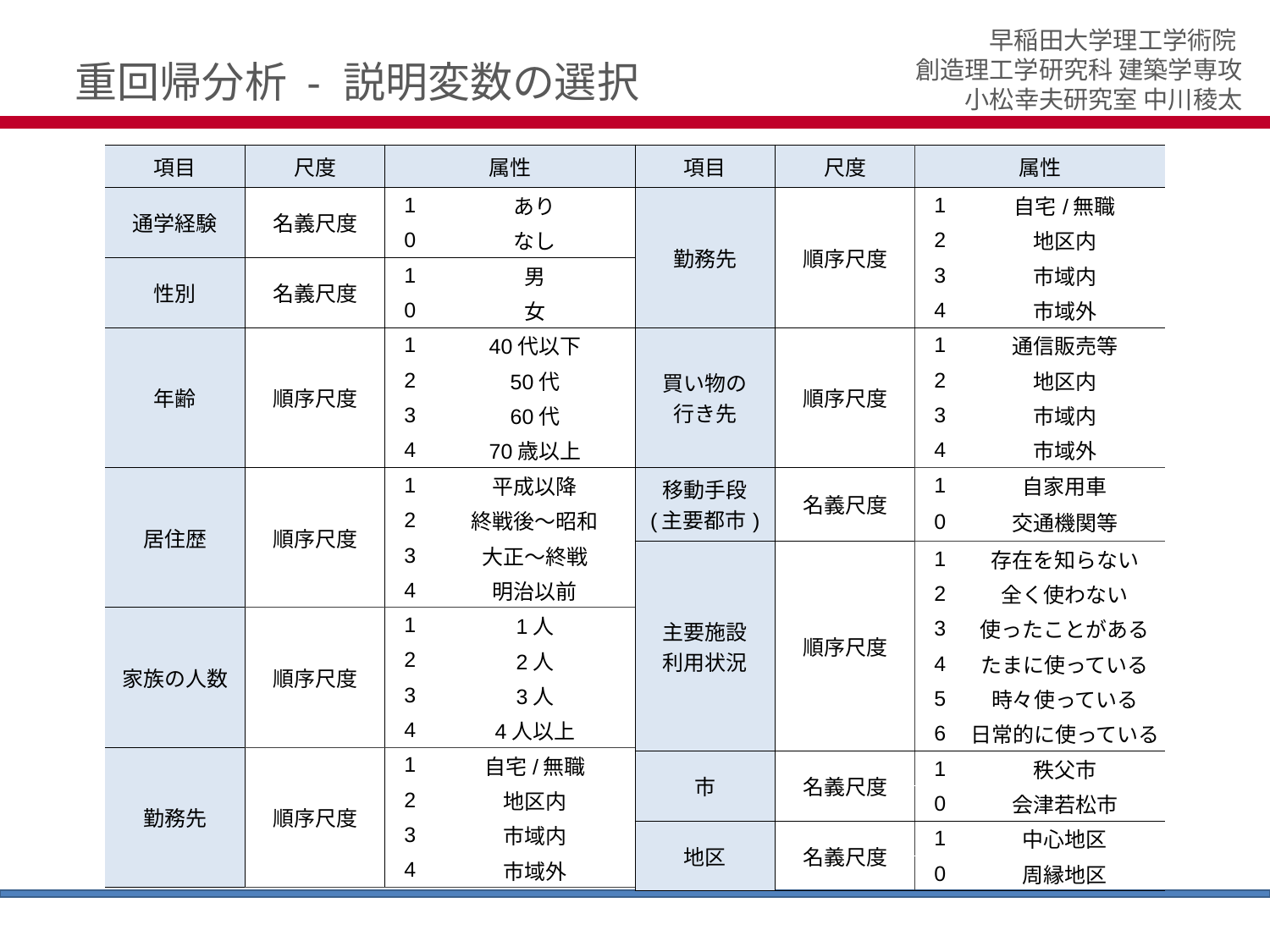

# 重回帰分析 - 説明変数の選択
| 項目 | 尺度 | 属性 |  |
| --- | --- | --- | --- |
| 通学経験 | 名義尺度 | 1 | あり |
|  |  | 0 | なし |
| 性別 | 名義尺度 | 1 | 男 |
|  |  | 0 | 女 |
| 年齢 | 順序尺度 | 1 | 40代以下 |
|  |  | 2 | 50代 |
|  |  | 3 | 60代 |
|  |  | 4 | 70歳以上 |
| 居住歴 | 順序尺度 | 1 | 平成以降 |
|  |  | 2 | 終戦後～昭和 |
|  |  | 3 | 大正～終戦 |
|  |  | 4 | 明治以前 |
| 家族の人数 | 順序尺度 | 1 | 1人 |
|  |  | 2 | 2人 |
|  |  | 3 | 3人 |
|  |  | 4 | 4人以上 |
| 勤務先 | 順序尺度 | 1 | 自宅/無職 |
|  |  | 2 | 地区内 |
|  |  | 3 | 市域内 |
|  |  | 4 | 市域外 |
| 項目 | 尺度 | 属性 |  |
| --- | --- | --- | --- |
| 勤務先 | 順序尺度 | 1 | 自宅/無職 |
|  |  | 2 | 地区内 |
|  |  | 3 | 市域内 |
|  |  | 4 | 市域外 |
| 買い物の 行き先 | 順序尺度 | 1 | 通信販売等 |
|  |  | 2 | 地区内 |
|  |  | 3 | 市域内 |
|  |  | 4 | 市域外 |
| 移動手段 (主要都市) | 名義尺度 | 1 | 自家用車 |
|  |  | 0 | 交通機関等 |
| 主要施設 利用状況 | 順序尺度 | 1 | 存在を知らない |
|  |  | 2 | 全く使わない |
|  |  | 3 | 使ったことがある |
|  |  | 4 | たまに使っている |
|  |  | 5 | 時々使っている |
|  |  | 6 | 日常的に使っている |
| 市 | 名義尺度 | 1 | 秩父市 |
|  |  | 0 | 会津若松市 |
| 地区 | 名義尺度 | 1 | 中心地区 |
|  |  | 0 | 周縁地区 |